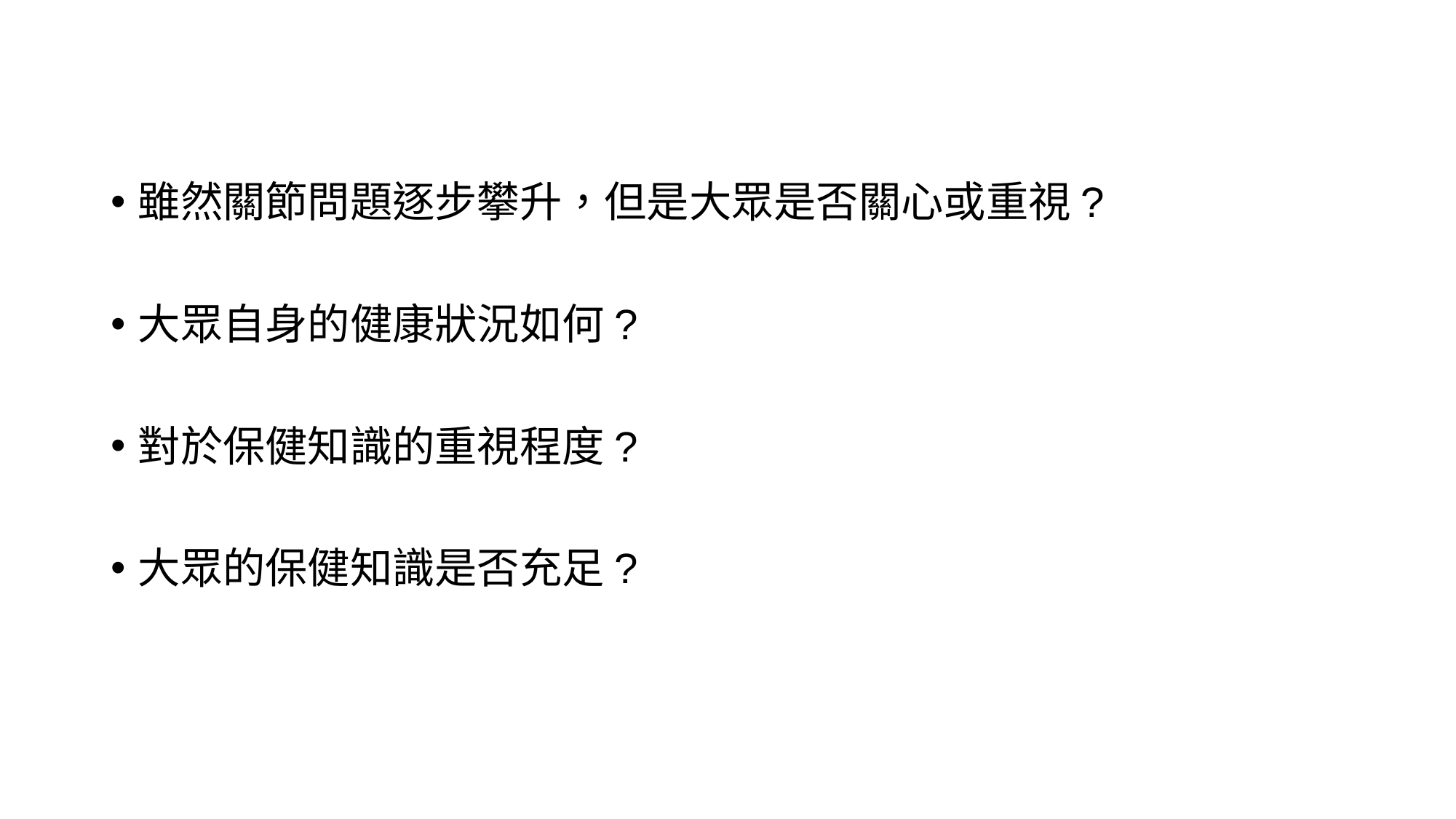

雖然關節問題逐步攀升，但是大眾是否關心或重視?

大眾自身的健康狀況如何?

對於保健知識的重視程度?

大眾的保健知識是否充足?